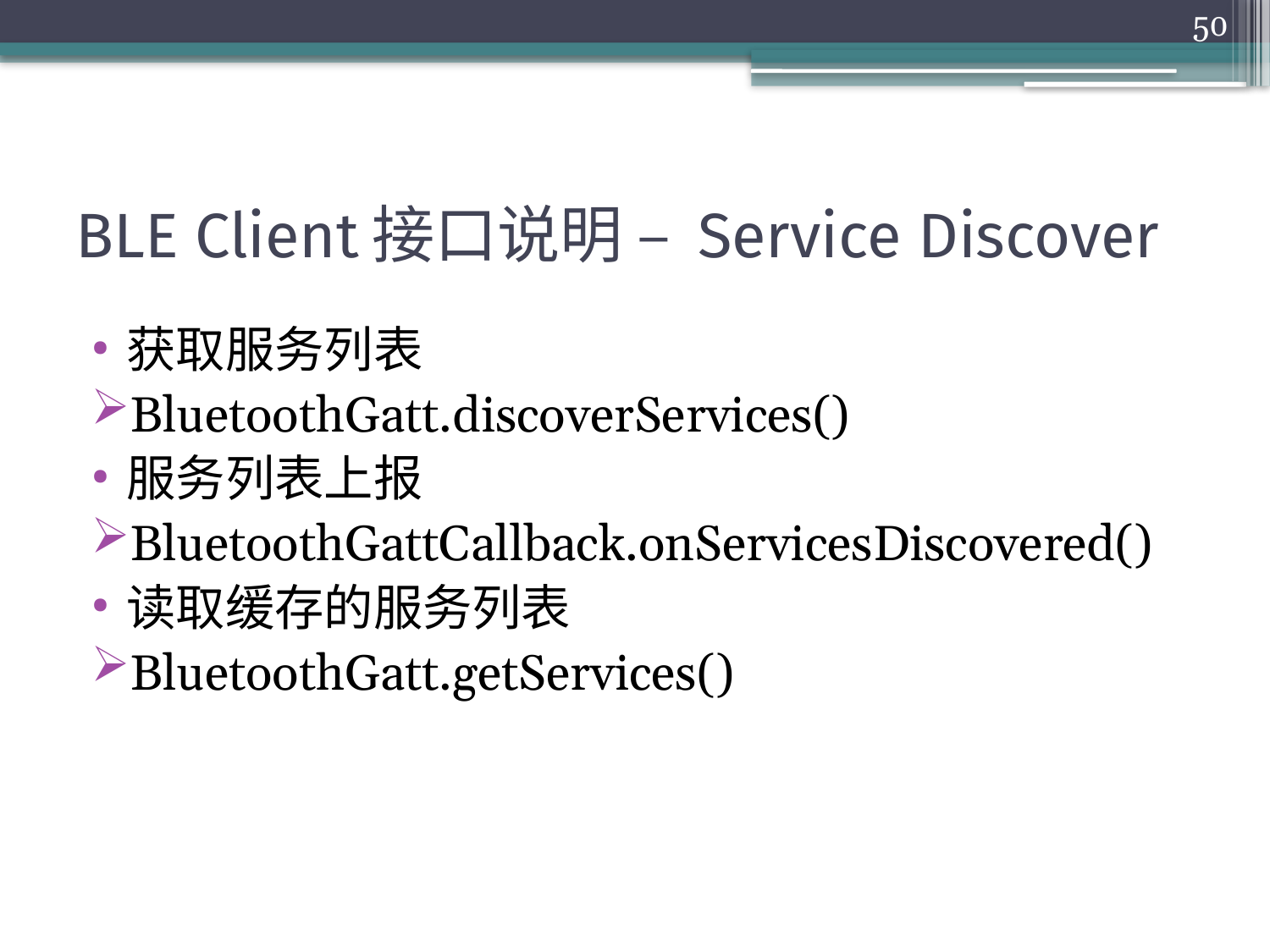

50
# BLE Client接口说明 – Service Discover
获取服务列表
BluetoothGatt.discoverServices()
服务列表上报
BluetoothGattCallback.onServicesDiscovered()
读取缓存的服务列表
BluetoothGatt.getServices()